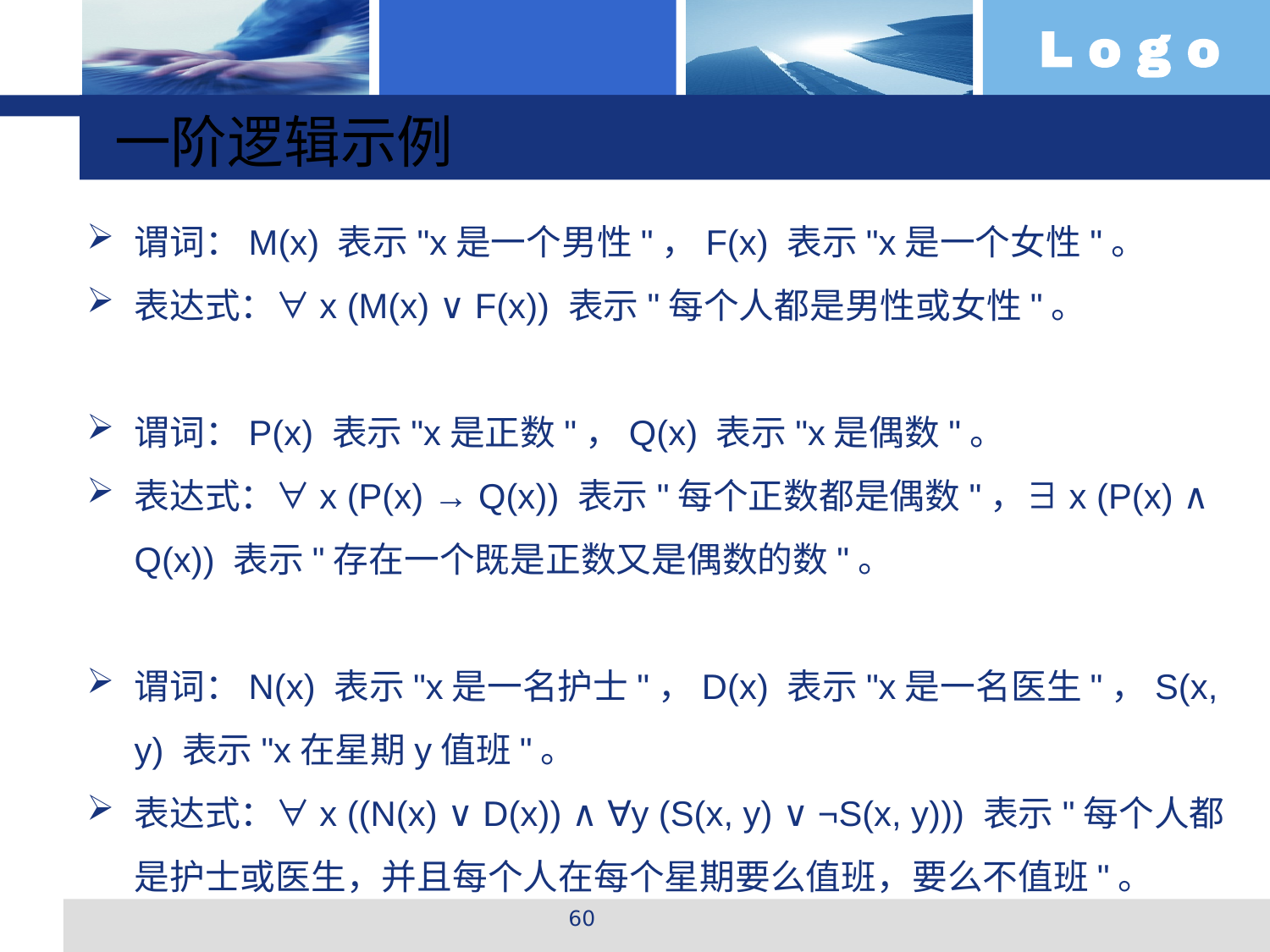

一阶逻辑示例
谓词：M(x) 表示"x是一个男性"，F(x) 表示"x是一个女性"。
表达式：∀x (M(x) ∨ F(x)) 表示"每个人都是男性或女性"。

谓词：P(x) 表示"x是正数"，Q(x) 表示"x是偶数"。
表达式：∀x (P(x) → Q(x)) 表示"每个正数都是偶数"，∃x (P(x) ∧ Q(x)) 表示"存在一个既是正数又是偶数的数"。

谓词：N(x) 表示"x是一名护士"，D(x) 表示"x是一名医生"，S(x, y) 表示"x在星期y值班"。
表达式：∀x ((N(x) ∨ D(x)) ∧ ∀y (S(x, y) ∨ ¬S(x, y))) 表示"每个人都是护士或医生，并且每个人在每个星期要么值班，要么不值班"。
60